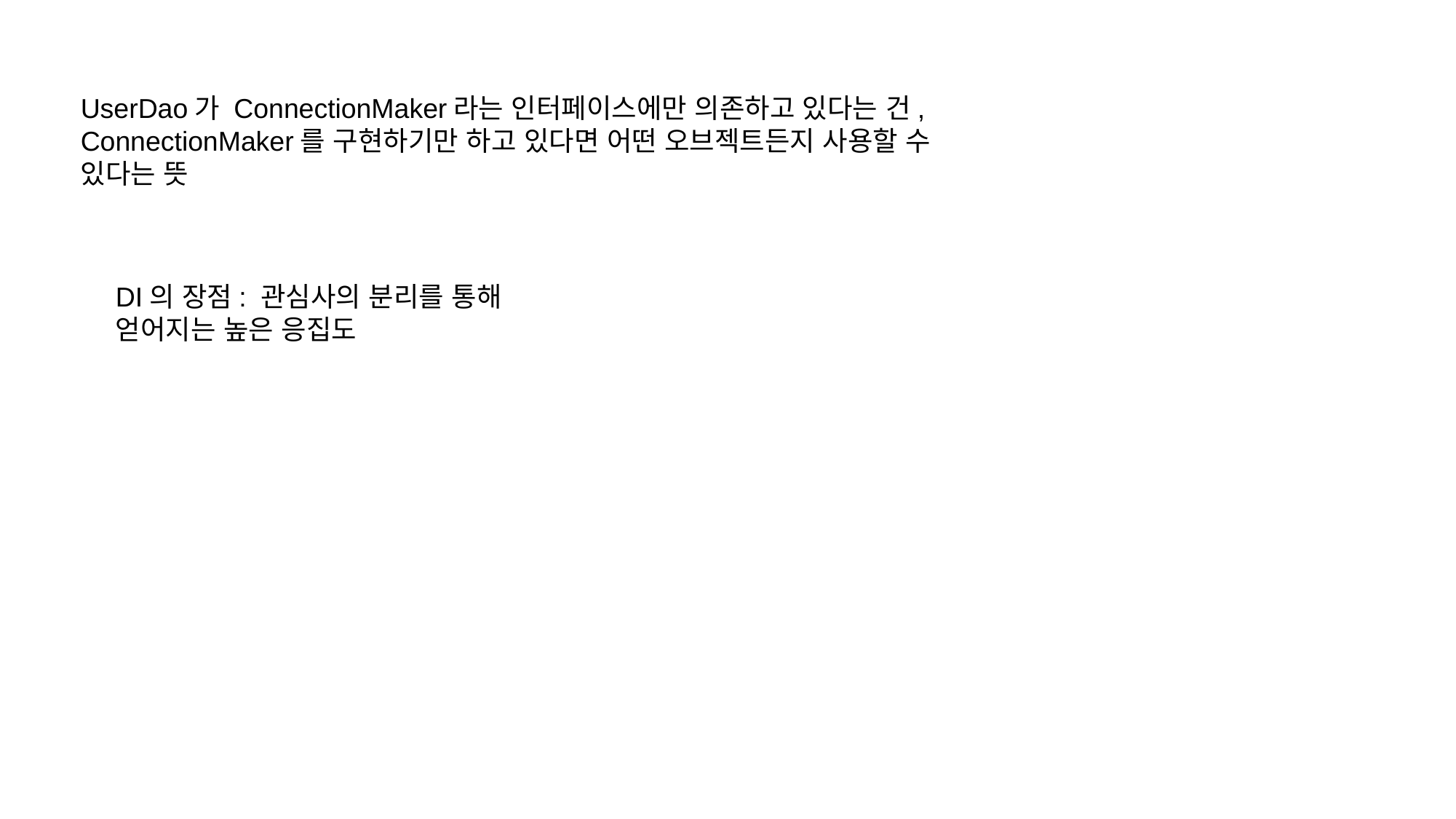

UserDao가 ConnectionMaker라는 인터페이스에만 의존하고 있다는 건, ConnectionMaker를 구현하기만 하고 있다면 어떤 오브젝트든지 사용할 수 있다는 뜻
DI의 장점: 관심사의 분리를 통해 얻어지는 높은 응집도